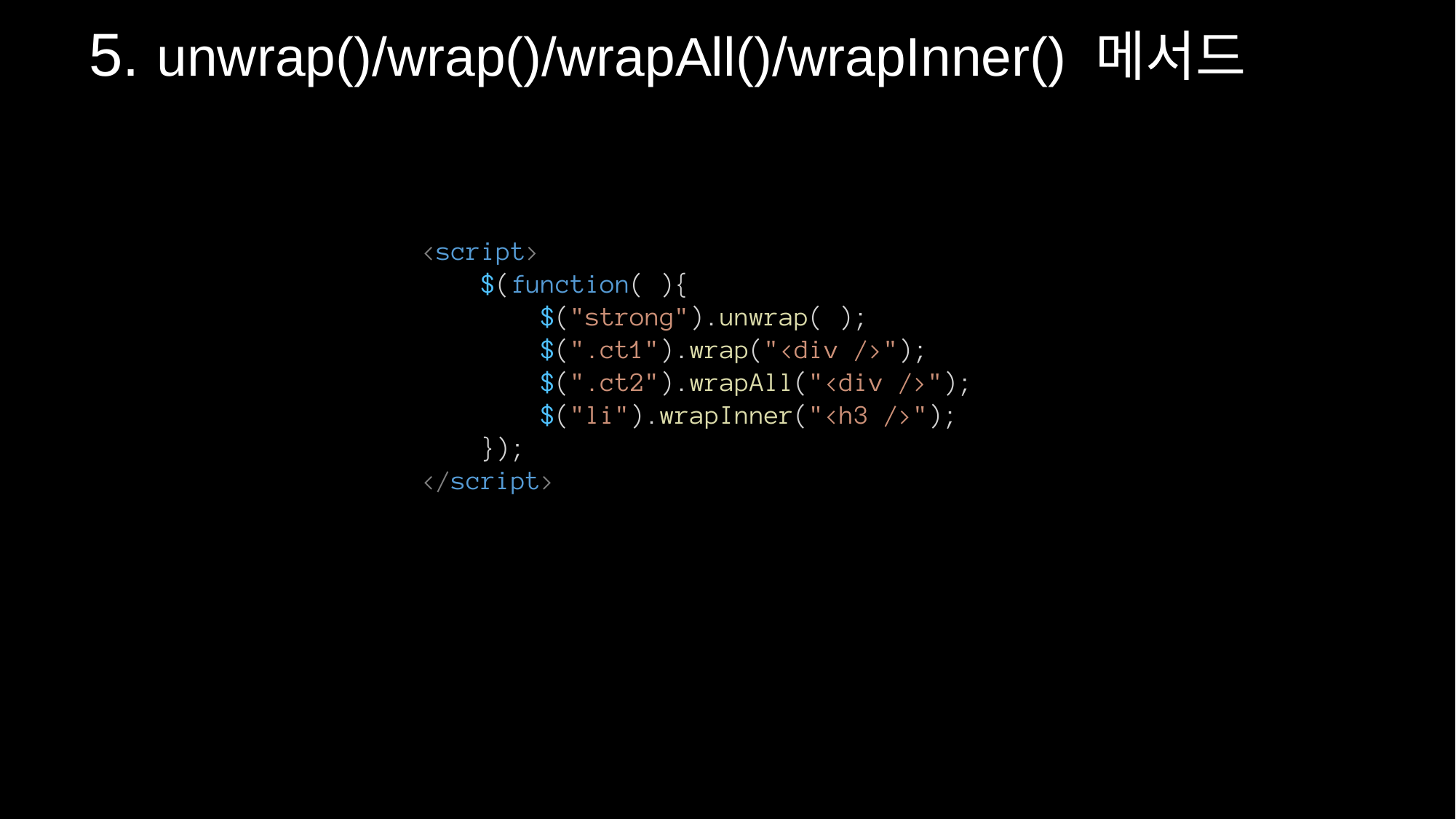

5. unwrap()/wrap()/wrapAll()/wrapInner() 메서드
<script>
    $(function( ){
        $("strong").unwrap( );
        $(".ct1").wrap("<div />");
        $(".ct2").wrapAll("<div />");
        $("li").wrapInner("<h3 />");
    });
</script>